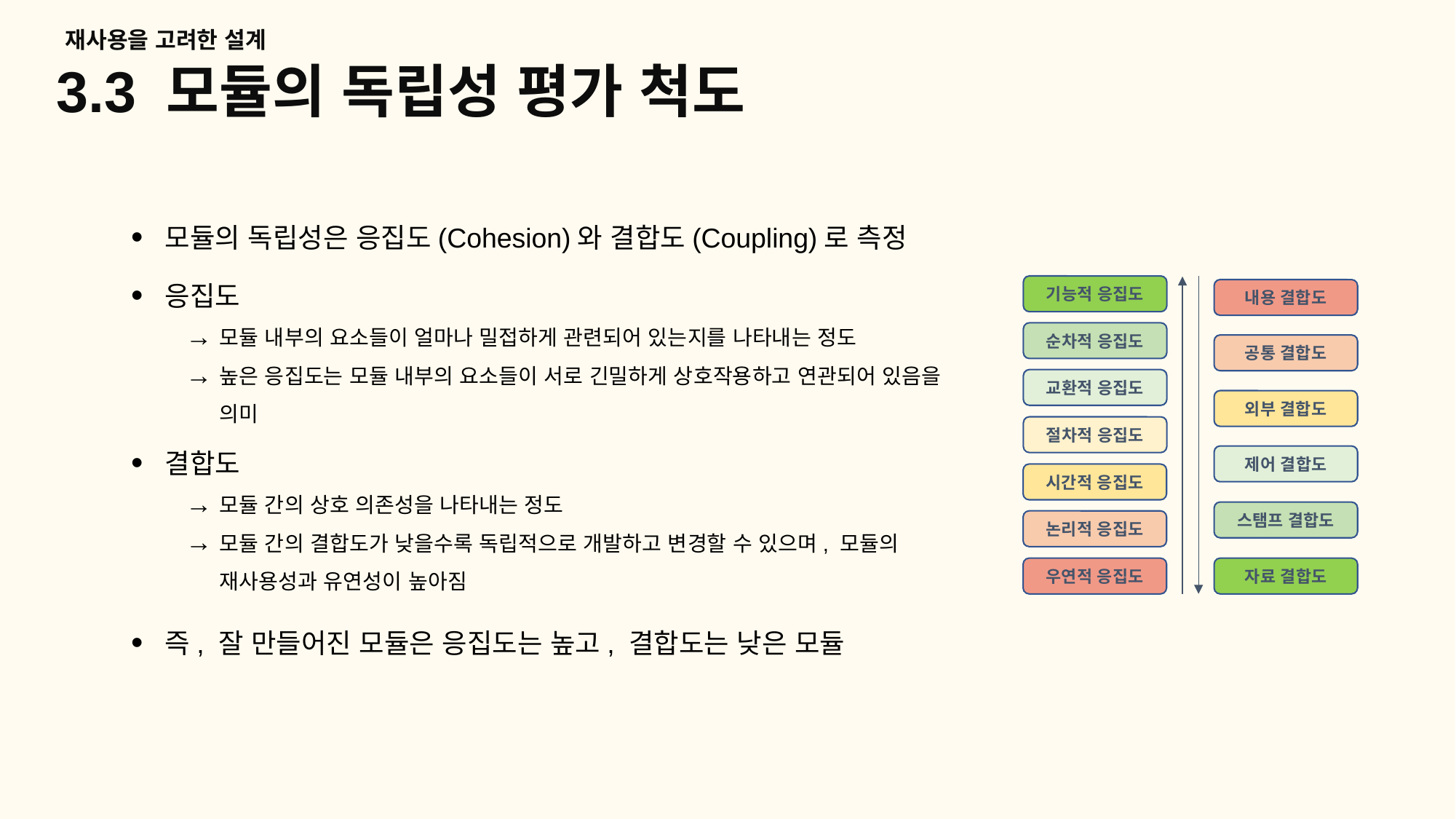

재사용을 고려한 설계
3.3 모듈의 독립성 평가 척도
모듈의 독립성은 응집도(Cohesion)와 결합도(Coupling)로 측정

응집도
모듈 내부의 요소들이 얼마나 밀접하게 관련되어 있는지를 나타내는 정도
높은 응집도는 모듈 내부의 요소들이 서로 긴밀하게 상호작용하고 연관되어 있음을
의미

결합도
모듈 간의 상호 의존성을 나타내는 정도
모듈 간의 결합도가 낮을수록 독립적으로 개발하고 변경할 수 있으며, 모듈의
재사용성과 유연성이 높아짐

즉, 잘 만들어진 모듈은 응집도는 높고, 결합도는 낮은 모듈

기능적 응집도
순차적 응집도
교환적 응집도
절차적 응집도
시간적 응집도
논리적 응집도
우연적 응집도
내용 결합도
공통 결합도
외부 결합도
제어 결합도
스탬프 결합도
자료 결합도